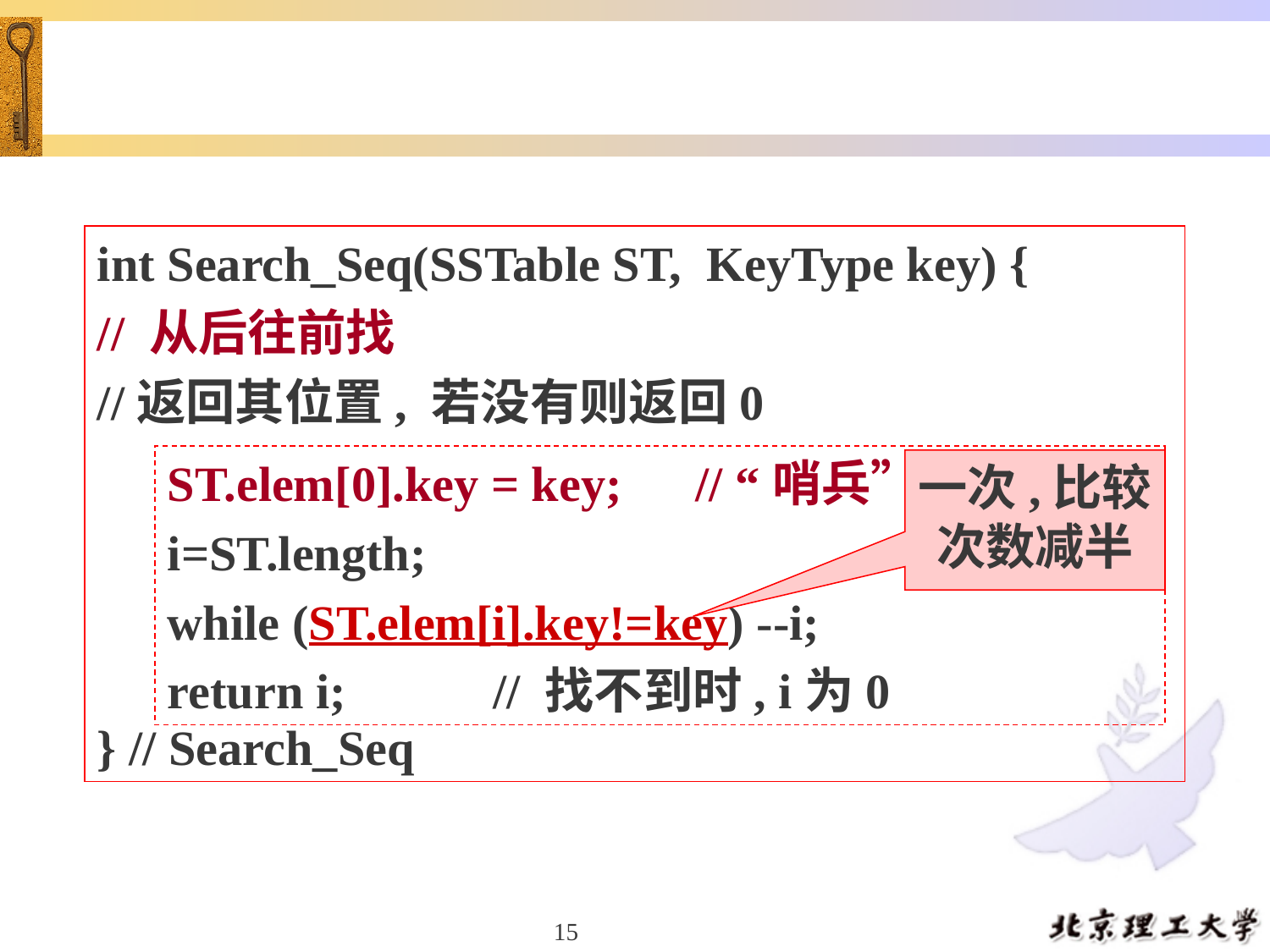

#
int Search_Seq(SSTable ST,  KeyType key) {
// 从后往前找
//返回其位置, 若没有则返回0

} // Search_Seq
ST.elem[0].key = key;      // “哨兵”
i=ST.length;
while (ST.elem[i].key!=key) --i;
return i;            // 找不到时, i为0
一次,比较次数减半
15